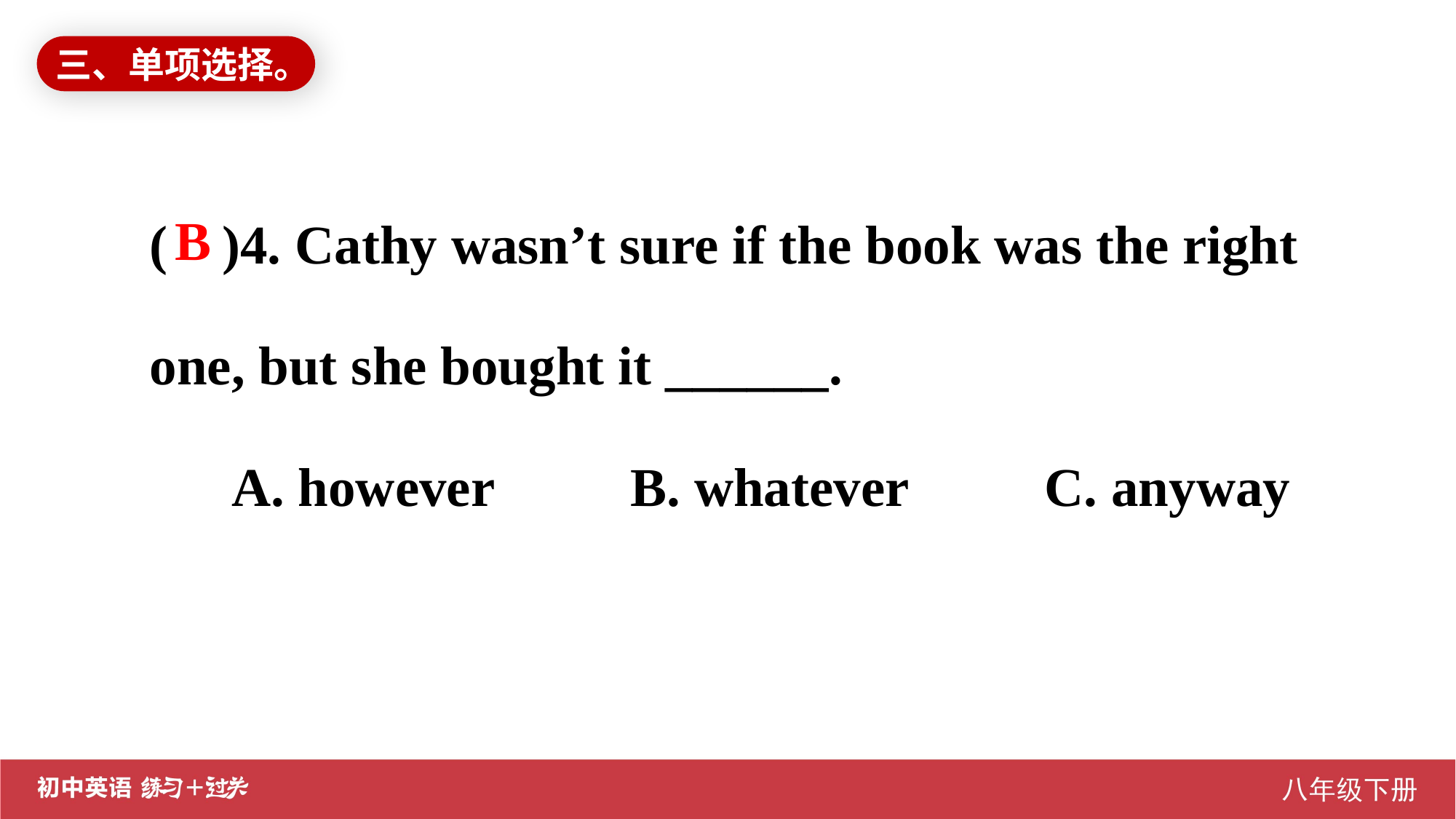

三、单项选择。
(    )4. Cathy wasn’t sure if the book was the right one, but she bought it ______.
      A. however          B. whatever          C. anyway
B